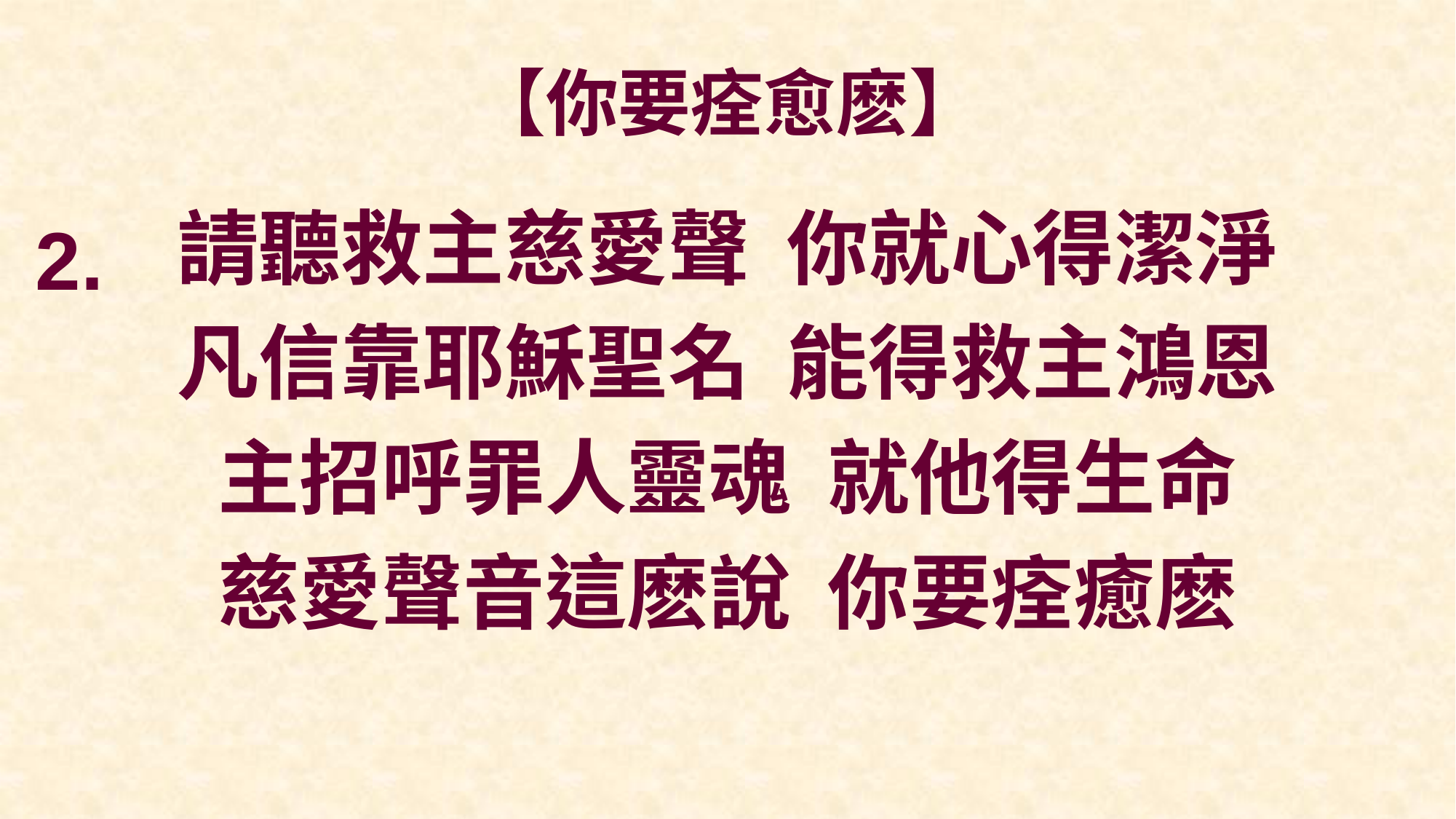

# 【你要痊愈麽】
請聽救主慈愛聲  你就心得潔淨
凡信靠耶穌聖名  能得救主鴻恩
主招呼罪人靈魂  就他得生命
慈愛聲音這麽說  你要痊癒麽
2.